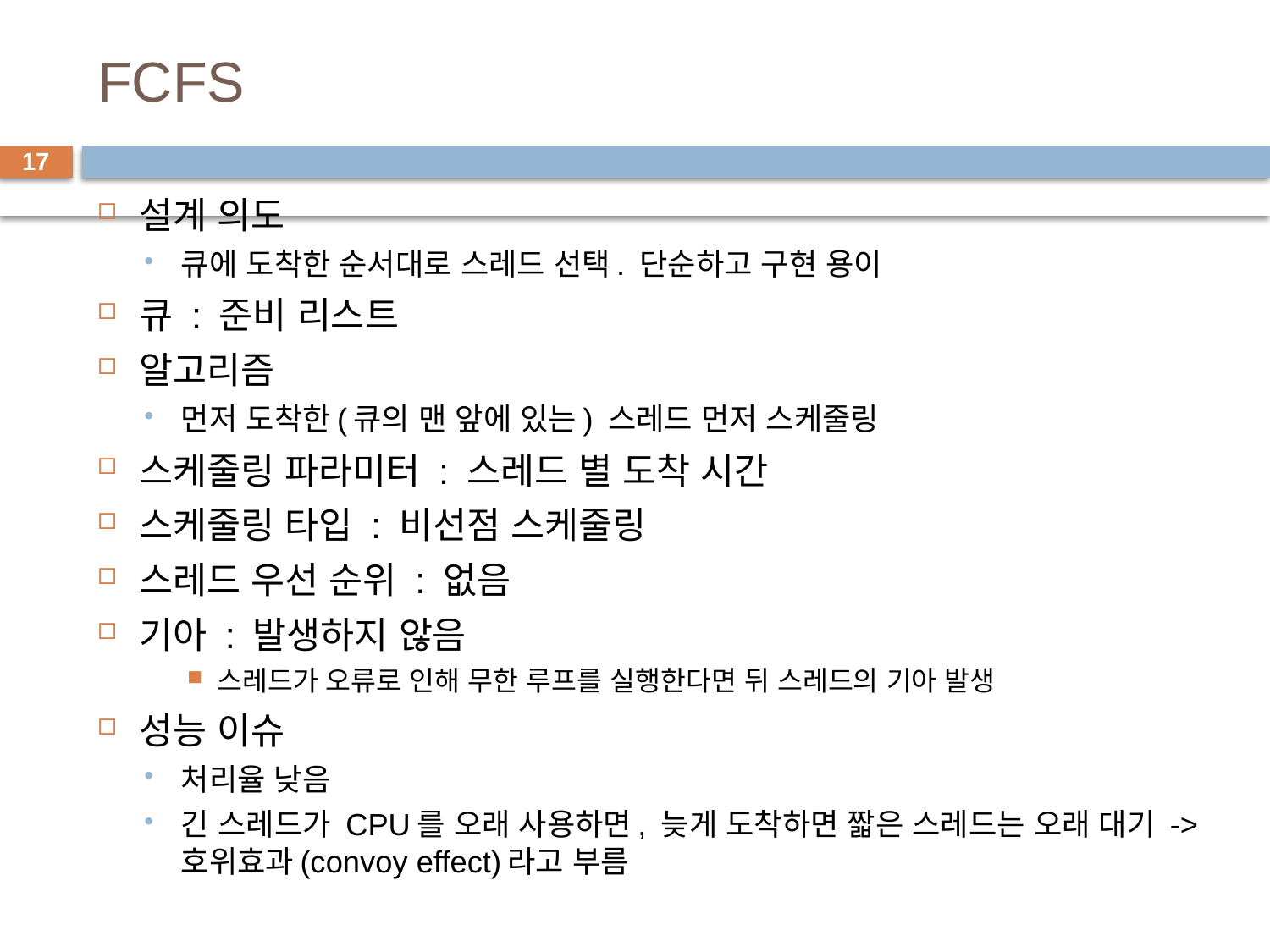

# FCFS
17
설계 의도
큐에 도착한 순서대로 스레드 선택. 단순하고 구현 용이
큐 : 준비 리스트
알고리즘
먼저 도착한(큐의 맨 앞에 있는) 스레드 먼저 스케줄링
스케줄링 파라미터 : 스레드 별 도착 시간
스케줄링 타입 : 비선점 스케줄링
스레드 우선 순위 : 없음
기아 : 발생하지 않음
스레드가 오류로 인해 무한 루프를 실행한다면 뒤 스레드의 기아 발생
성능 이슈
처리율 낮음
긴 스레드가 CPU를 오래 사용하면, 늦게 도착하면 짧은 스레드는 오래 대기 -> 호위효과(convoy effect)라고 부름